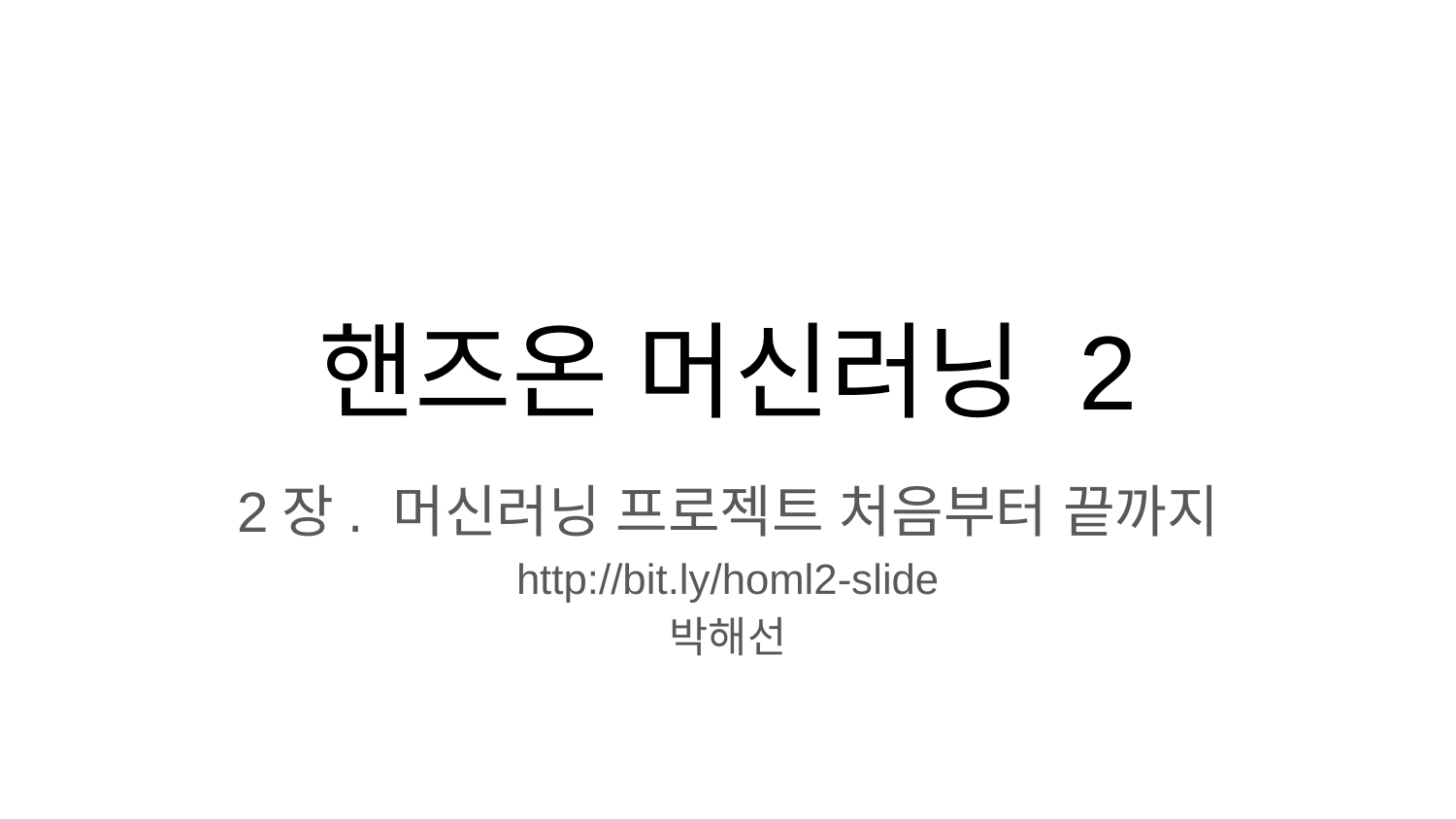

# 핸즈온 머신러닝 2
2장. 머신러닝 프로젝트 처음부터 끝까지
http://bit.ly/homl2-slide
박해선